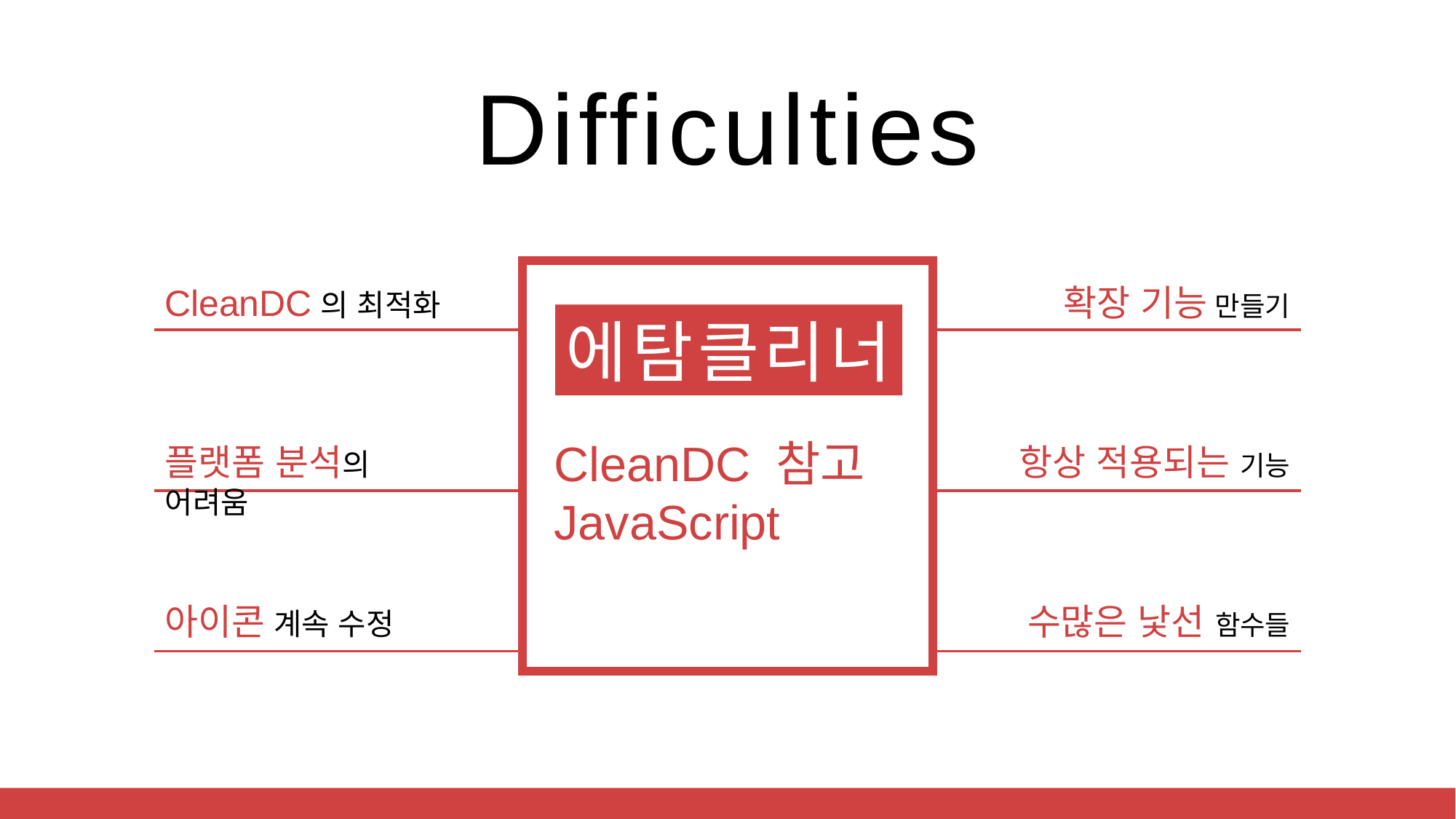

Difficulties
`
CleanDC의 최적화
확장 기능 만들기
에탐클리너
CleanDC 참고
JavaScript

플랫폼 분석의 어려움
항상 적용되는 기능
아이콘 계속 수정
수많은 낯선 함수들